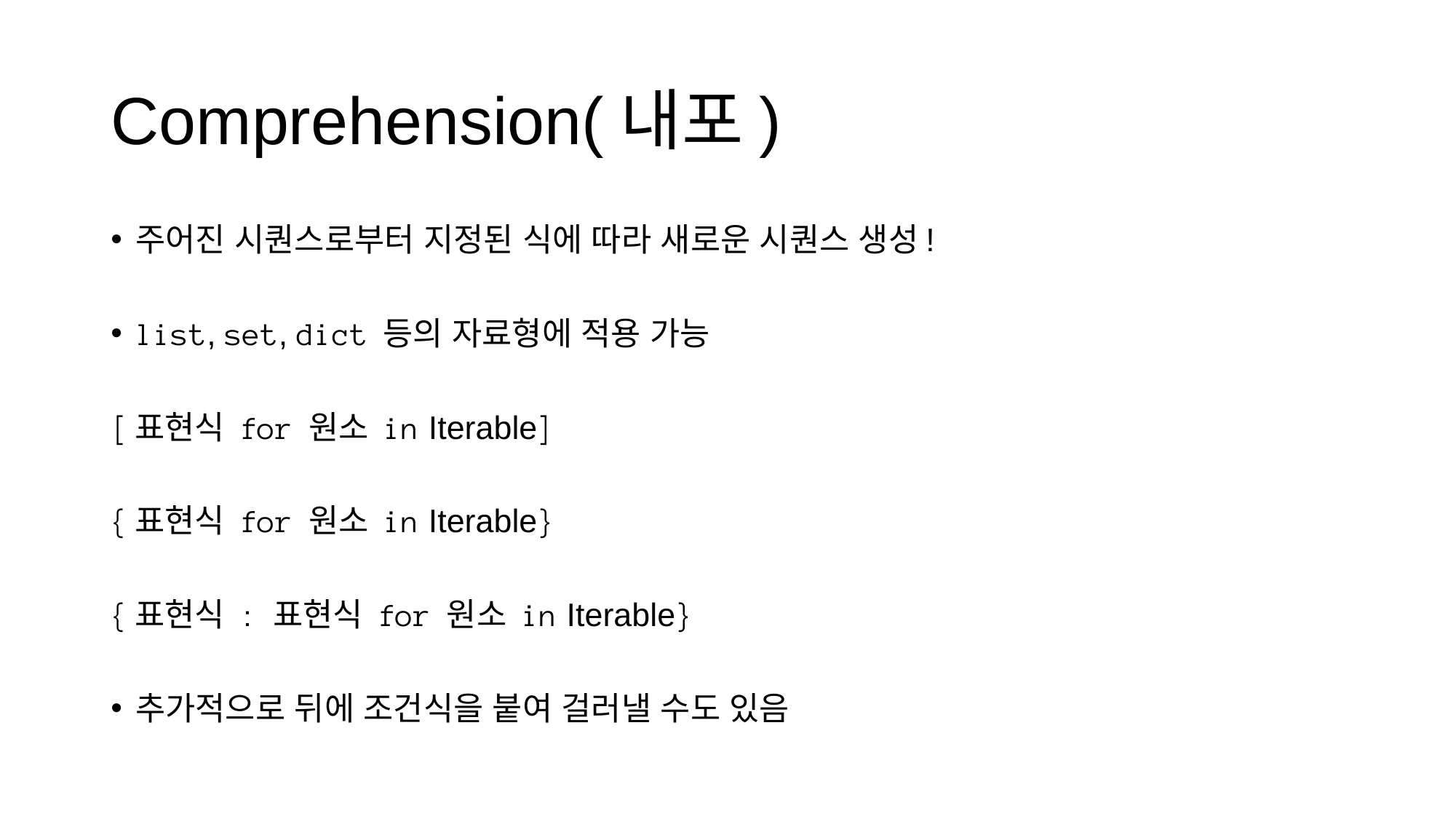

# Comprehension(내포)
주어진 시퀀스로부터 지정된 식에 따라 새로운 시퀀스 생성!

list, set, dict 등의 자료형에 적용 가능

[표현식 for 원소 in Iterable]

{표현식 for 원소 in Iterable}

{표현식 : 표현식 for 원소 in Iterable}

추가적으로 뒤에 조건식을 붙여 걸러낼 수도 있음